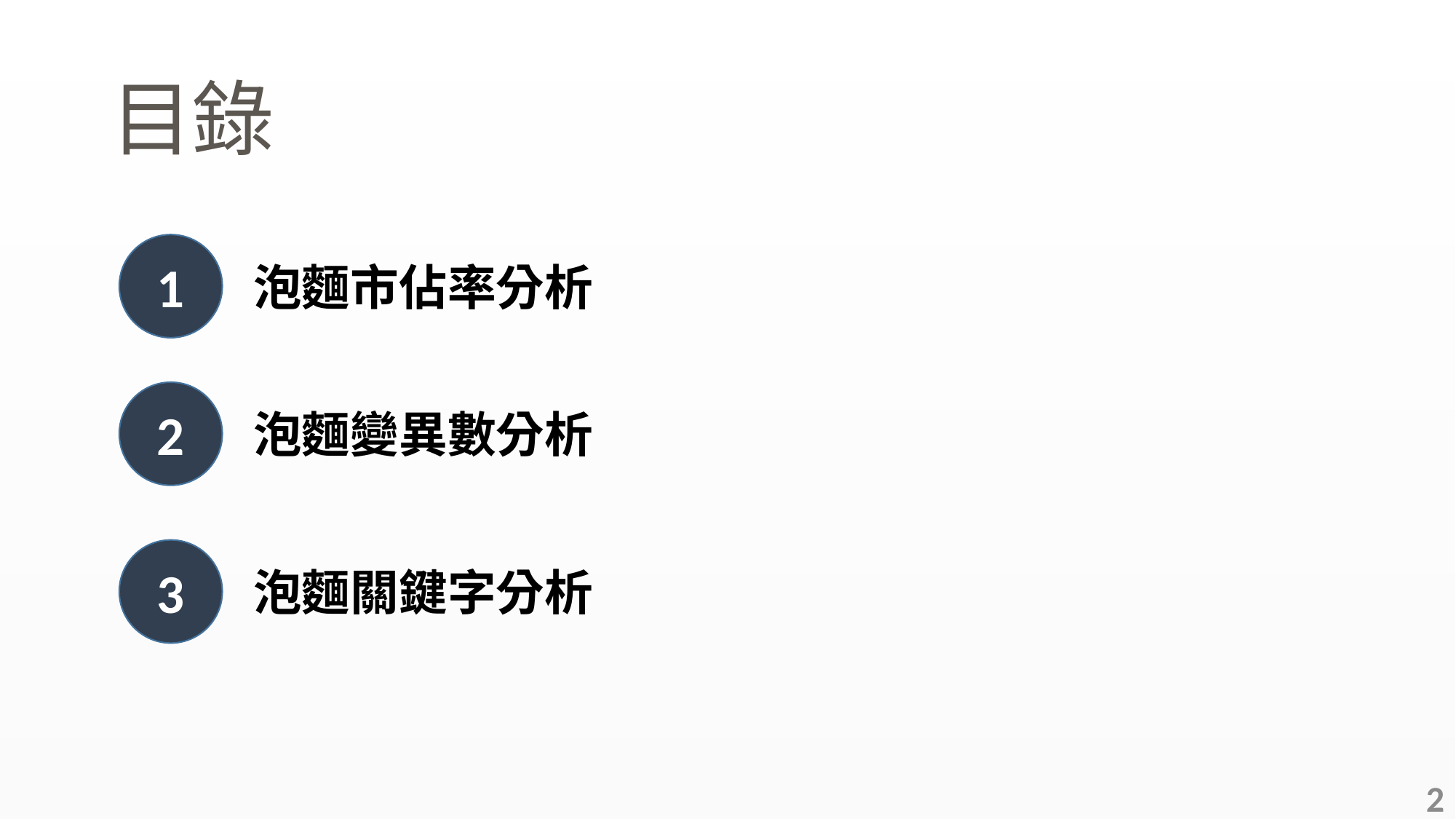

# 目錄
1
泡麵市佔率分析
2
泡麵變異數分析
3
泡麵關鍵字分析
2